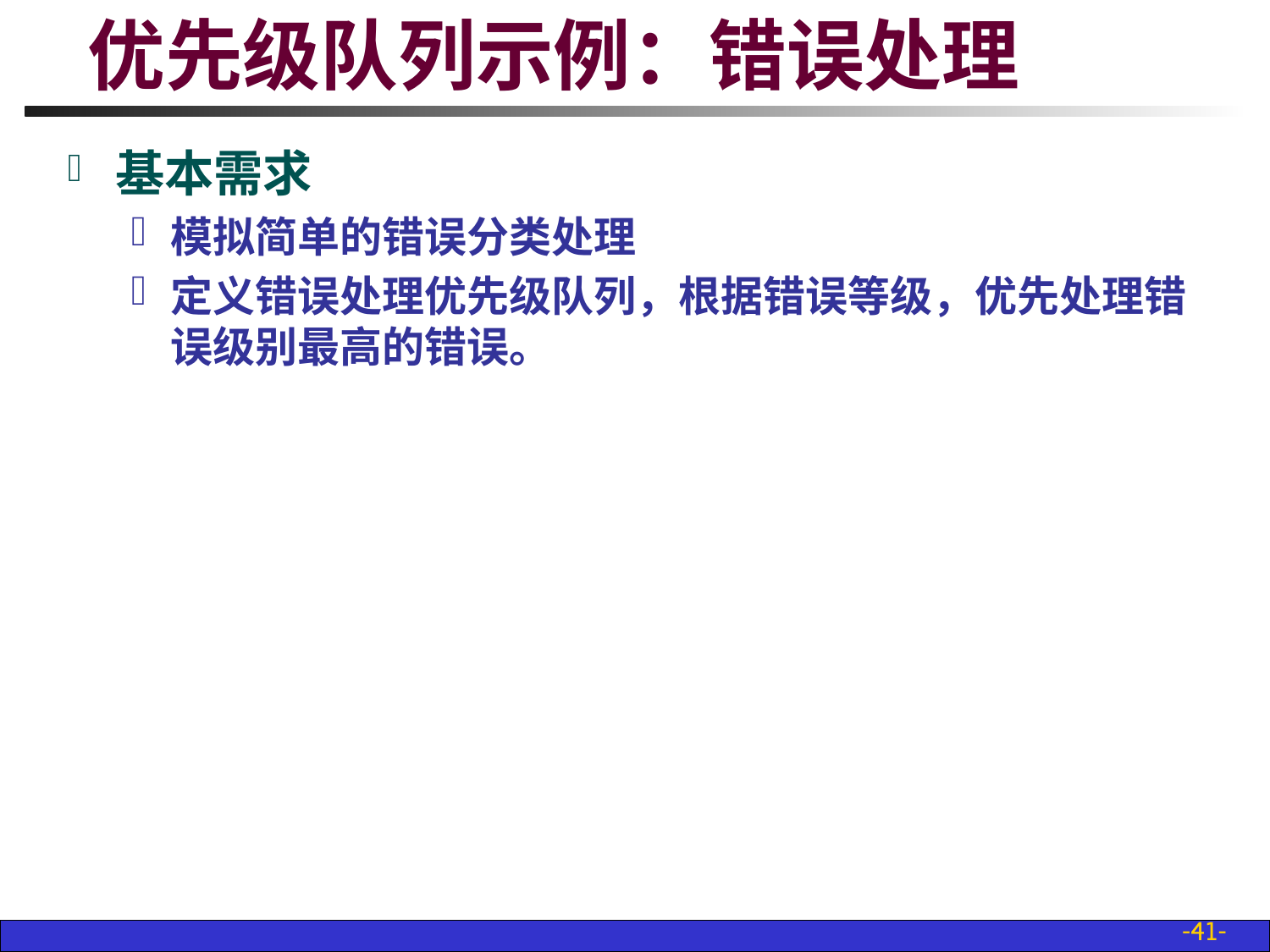

# 优先级队列示例：错误处理
基本需求
模拟简单的错误分类处理
定义错误处理优先级队列，根据错误等级，优先处理错误级别最高的错误。
-41-